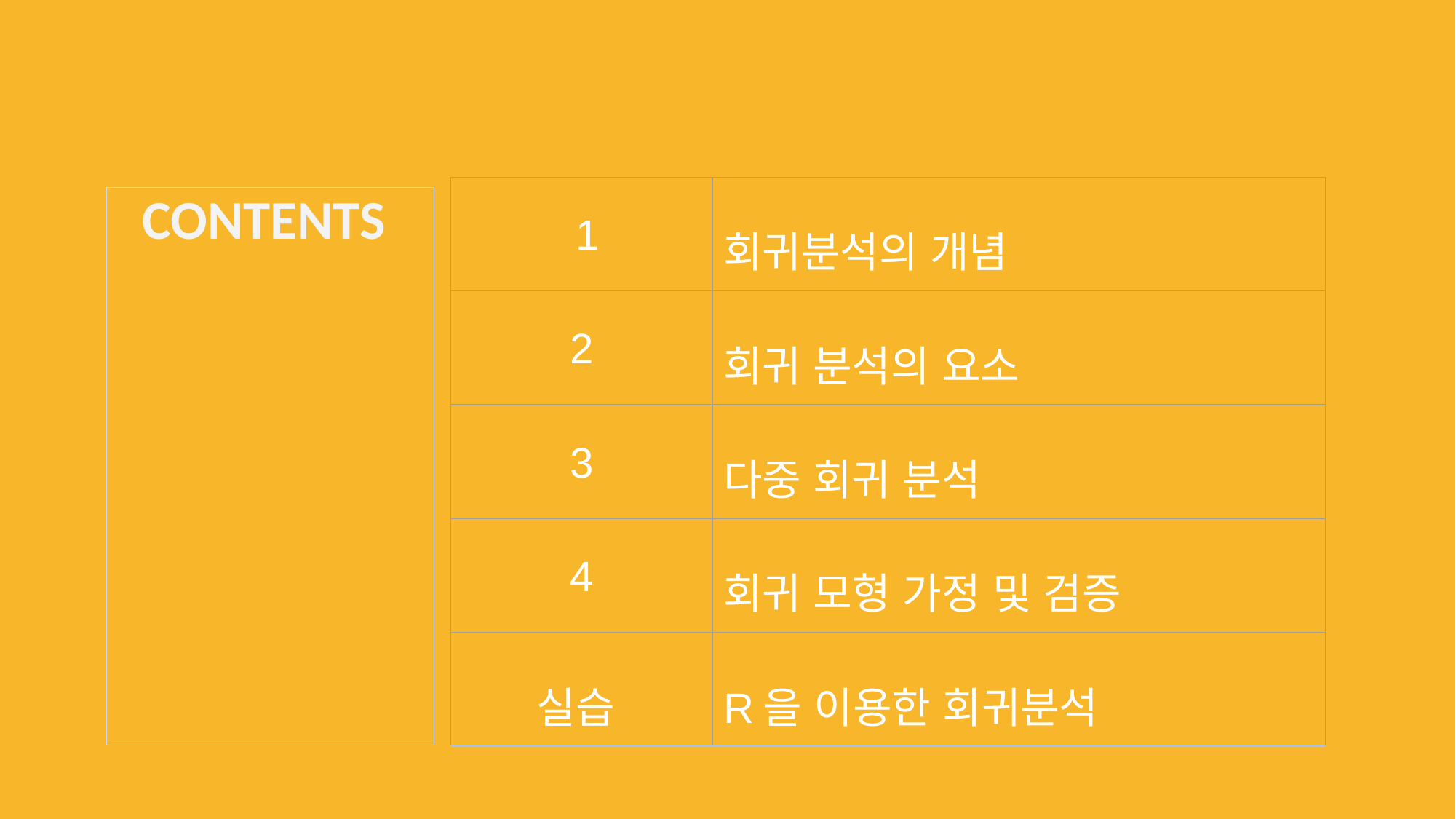

| 1 | 회귀분석의 개념 |
| --- | --- |
| 2 | 회귀 분석의 요소 |
| 3 | 다중 회귀 분석 |
| 4 | 회귀 모형 가정 및 검증 |
| 실습 | R을 이용한 회귀분석 |
| CONTENTS |
| --- |